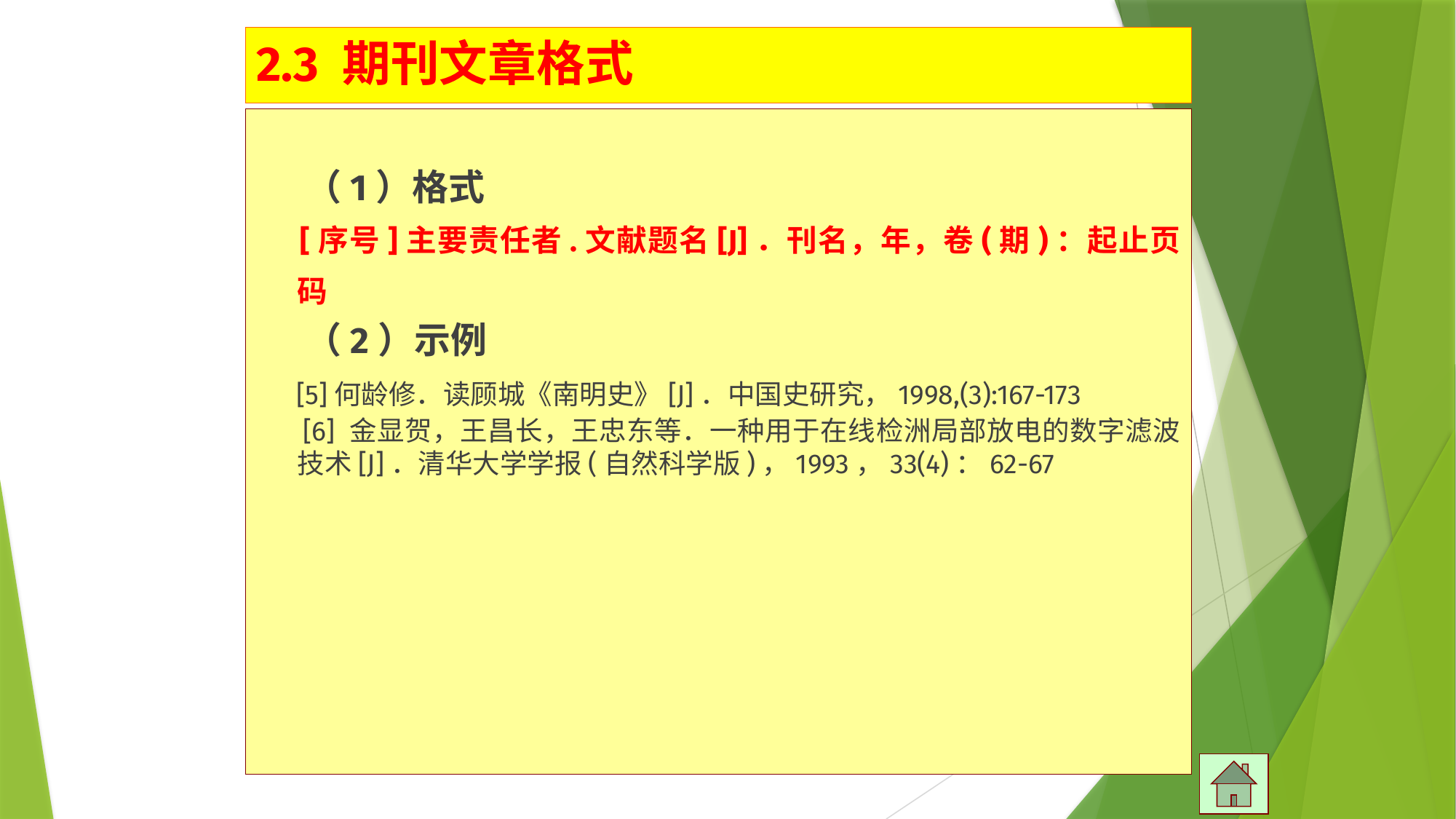

# 2.3 期刊文章格式

    （1）格式
    [序号]主要责任者.文献题名[J]．刊名，年，卷(期)：起止页码
    （2）示例
    [5]何龄修．读顾城《南明史》[J]．中国史研究，1998,(3):167-173
      [6] 金显贺，王昌长，王忠东等．一种用于在线检洲局部放电的数字滤波技术[J]．清华大学学报(自然科学版)，1993，33(4)：62-67